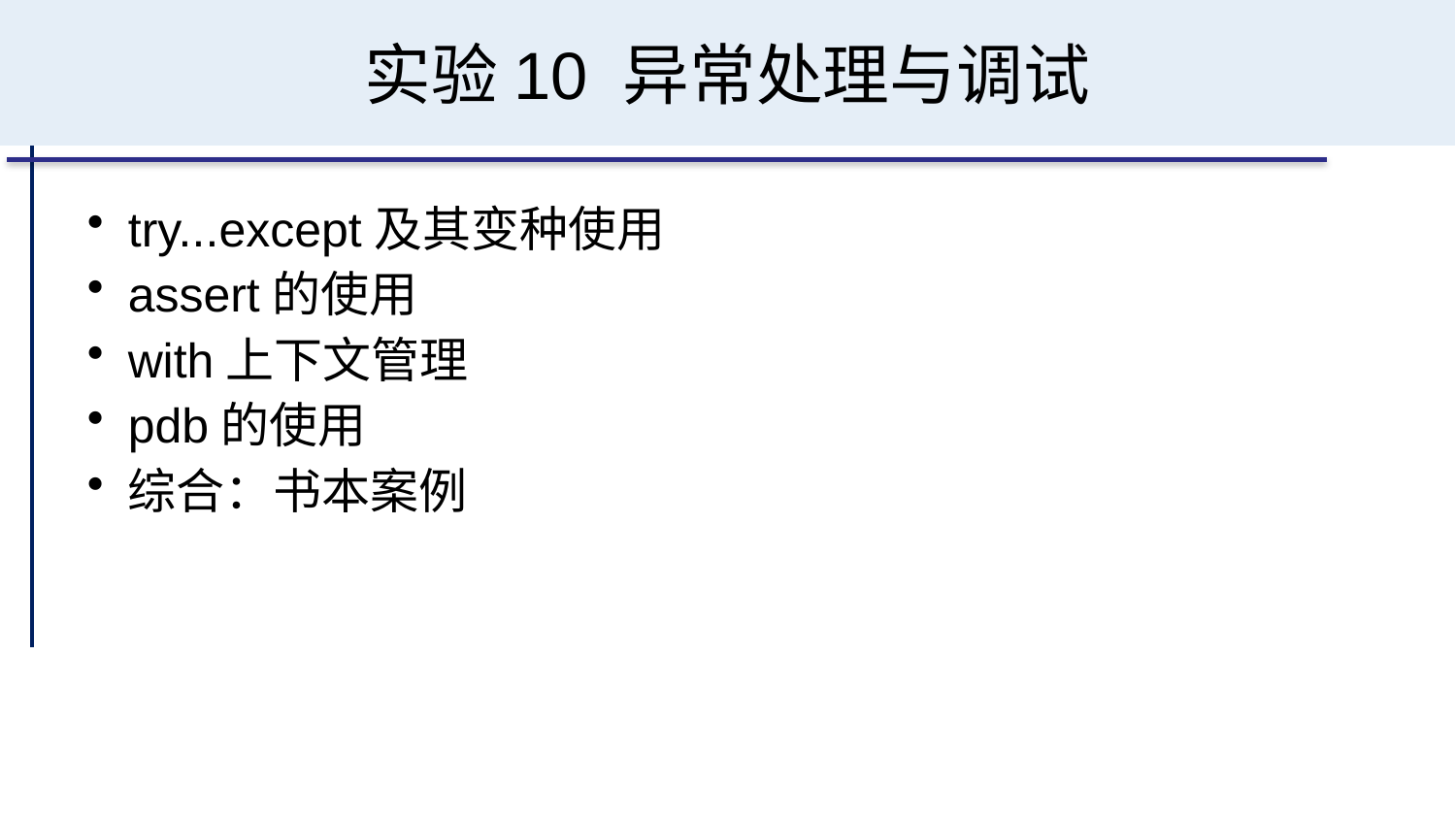

# 实验10 异常处理与调试
try...except及其变种使用
assert的使用
with上下文管理
pdb的使用
综合：书本案例